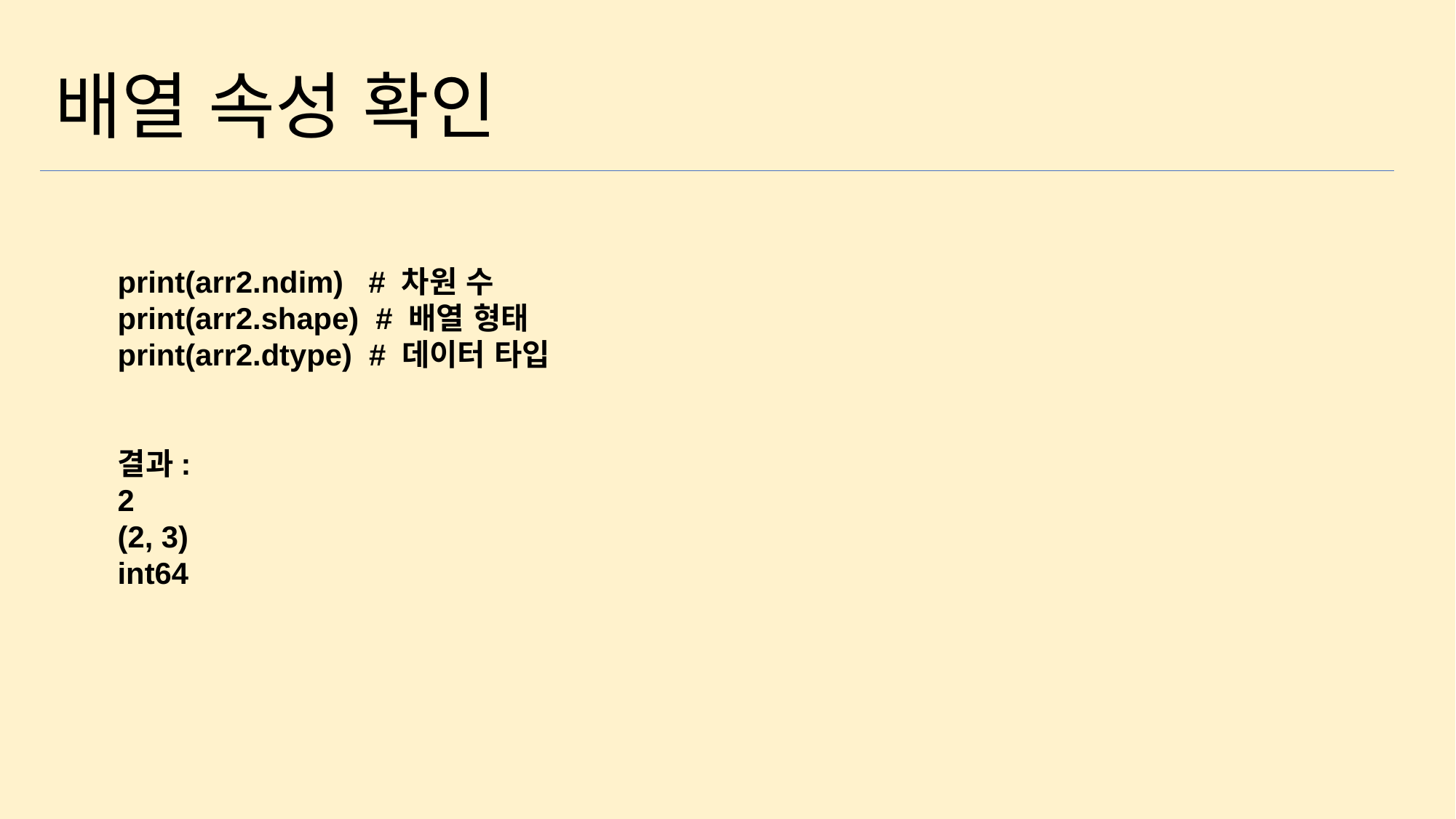

배열 속성 확인
print(arr2.ndim)   # 차원 수
print(arr2.shape)  # 배열 형태
print(arr2.dtype)  # 데이터 타입

결과:
2
(2, 3)
int64